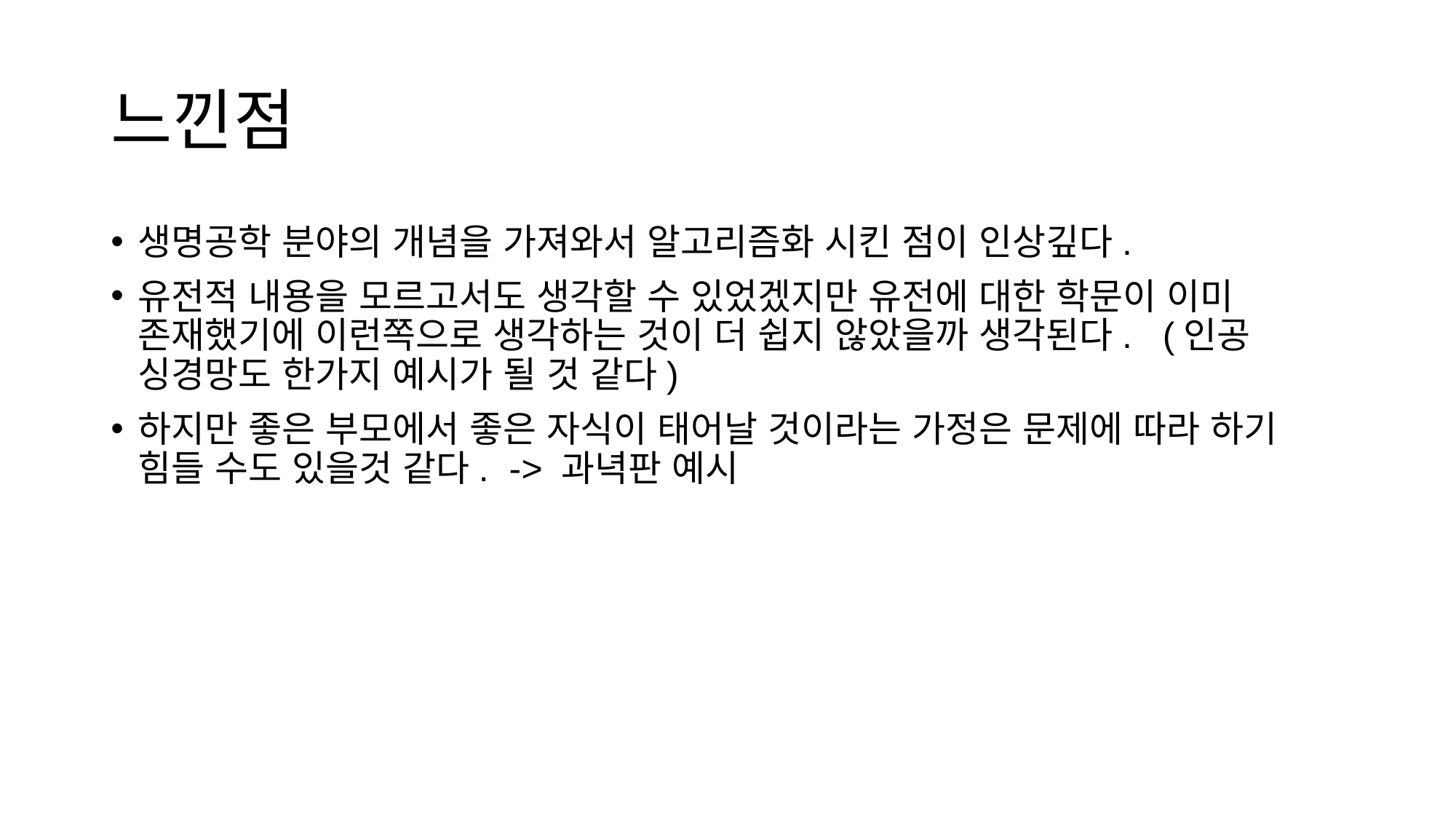

# 느낀점
생명공학 분야의 개념을 가져와서 알고리즘화 시킨 점이 인상깊다.
유전적 내용을 모르고서도 생각할 수 있었겠지만 유전에 대한 학문이 이미 존재했기에 이런쪽으로 생각하는 것이 더 쉽지 않았을까 생각된다.   (인공 싱경망도 한가지 예시가 될 것 같다)
하지만 좋은 부모에서 좋은 자식이 태어날 것이라는 가정은 문제에 따라 하기 힘들 수도 있을것 같다.  -> 과녁판 예시